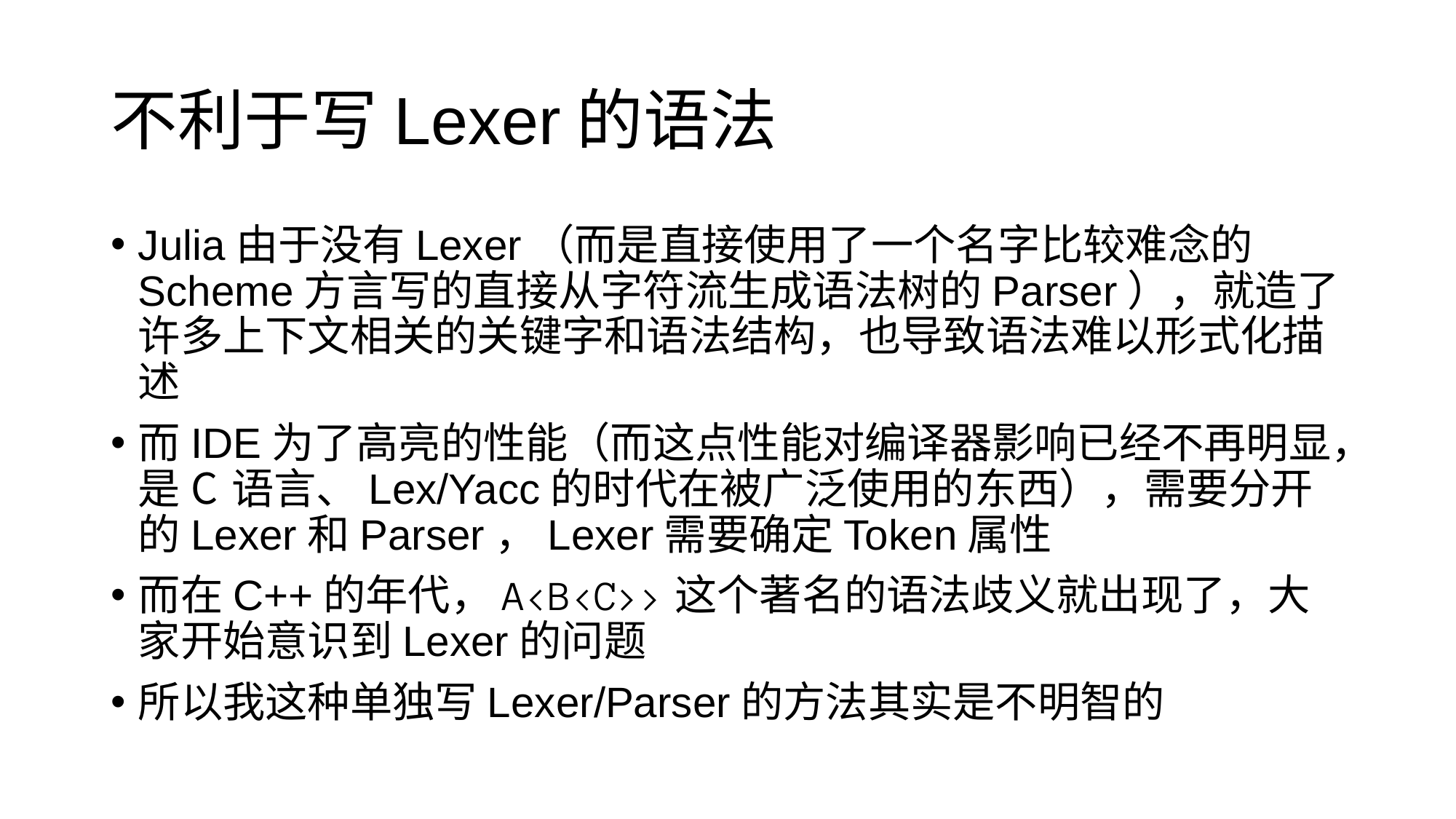

# 不利于写Lexer的语法
Julia由于没有Lexer（而是直接使用了一个名字比较难念的Scheme方言写的直接从字符流生成语法树的Parser），就造了许多上下文相关的关键字和语法结构，也导致语法难以形式化描述
而IDE为了高亮的性能（而这点性能对编译器影响已经不再明显，是C语言、Lex/Yacc的时代在被广泛使用的东西），需要分开的Lexer和Parser，Lexer需要确定Token属性
而在C++的年代，A<B<C>>这个著名的语法歧义就出现了，大家开始意识到Lexer的问题
所以我这种单独写Lexer/Parser的方法其实是不明智的